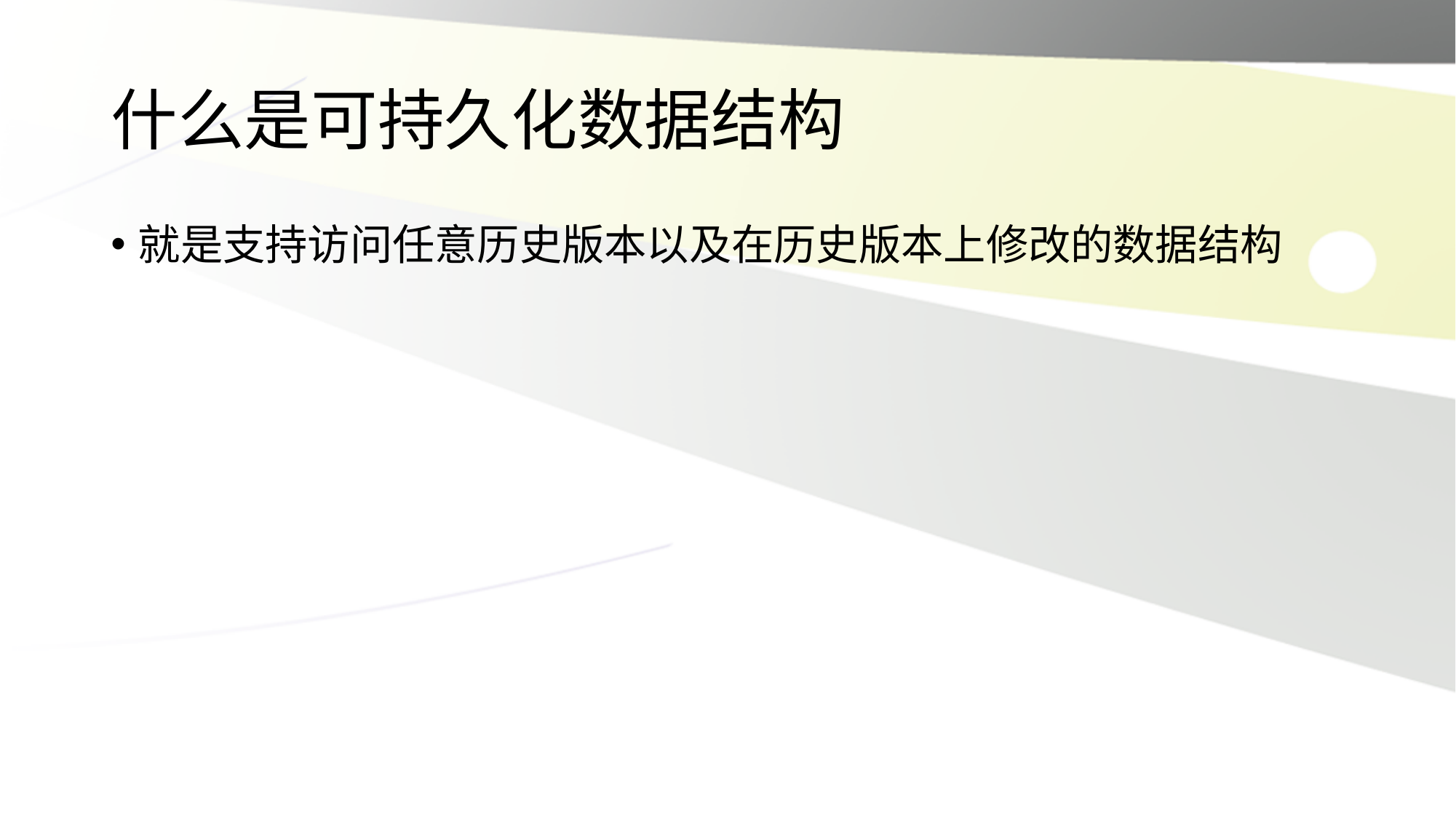

# 什么是可持久化数据结构
就是支持访问任意历史版本以及在历史版本上修改的数据结构